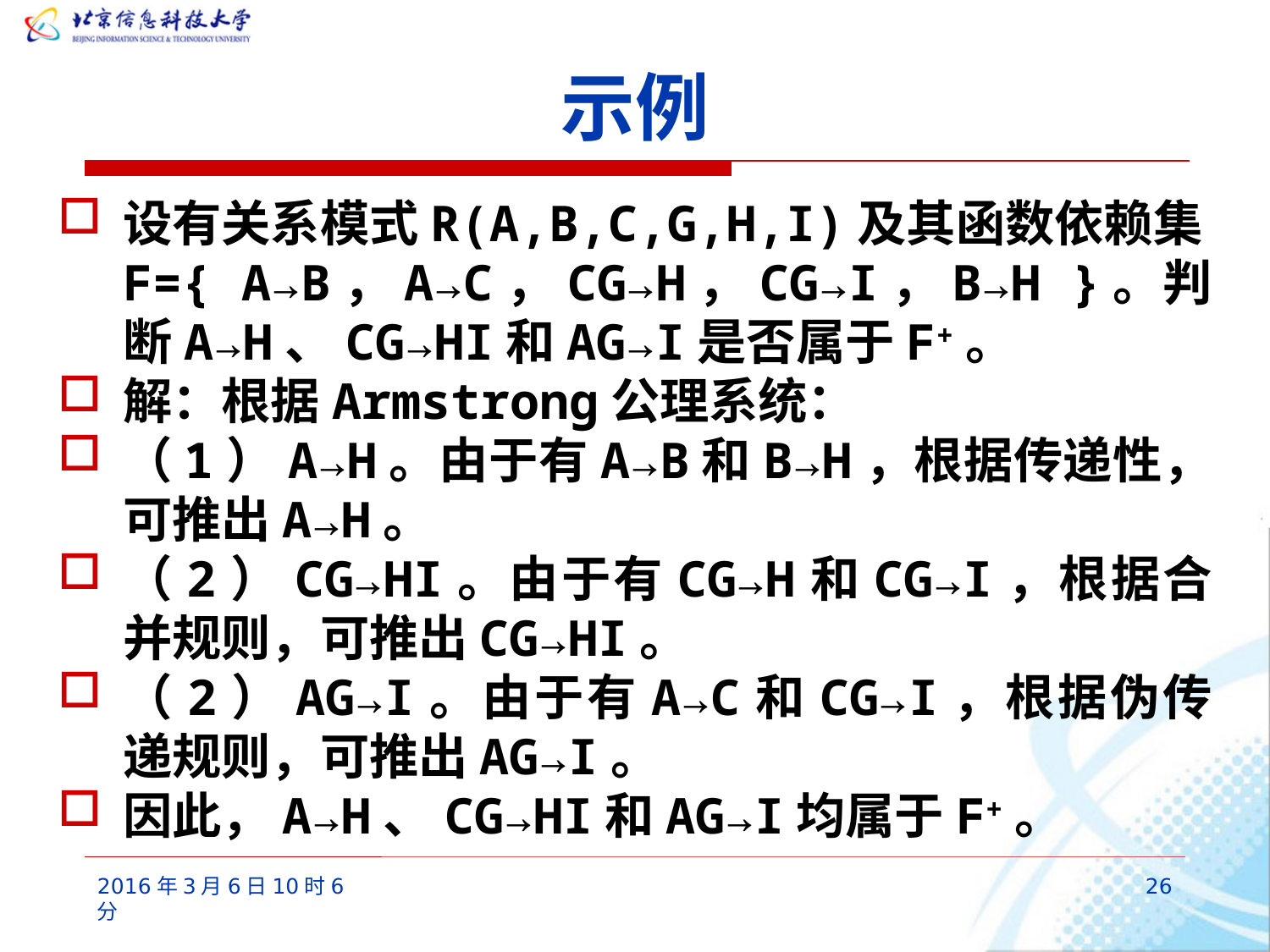

# 示例
设有关系模式R(A,B,C,G,H,I)及其函数依赖集F={ A→B，A→C，CG→H，CG→I，B→H }。判断A→H、CG→HI和AG→I是否属于F+。
解：根据Armstrong公理系统：
（1）A→H。由于有A→B和B→H，根据传递性，可推出A→H。
（2）CG→HI。由于有CG→H和CG→I，根据合并规则，可推出CG→HI。
（2）AG→I。由于有A→C和CG→I，根据伪传递规则，可推出AG→I。
因此，A→H、CG→HI和AG→I均属于F+。
2016年3月6日10时6分
26